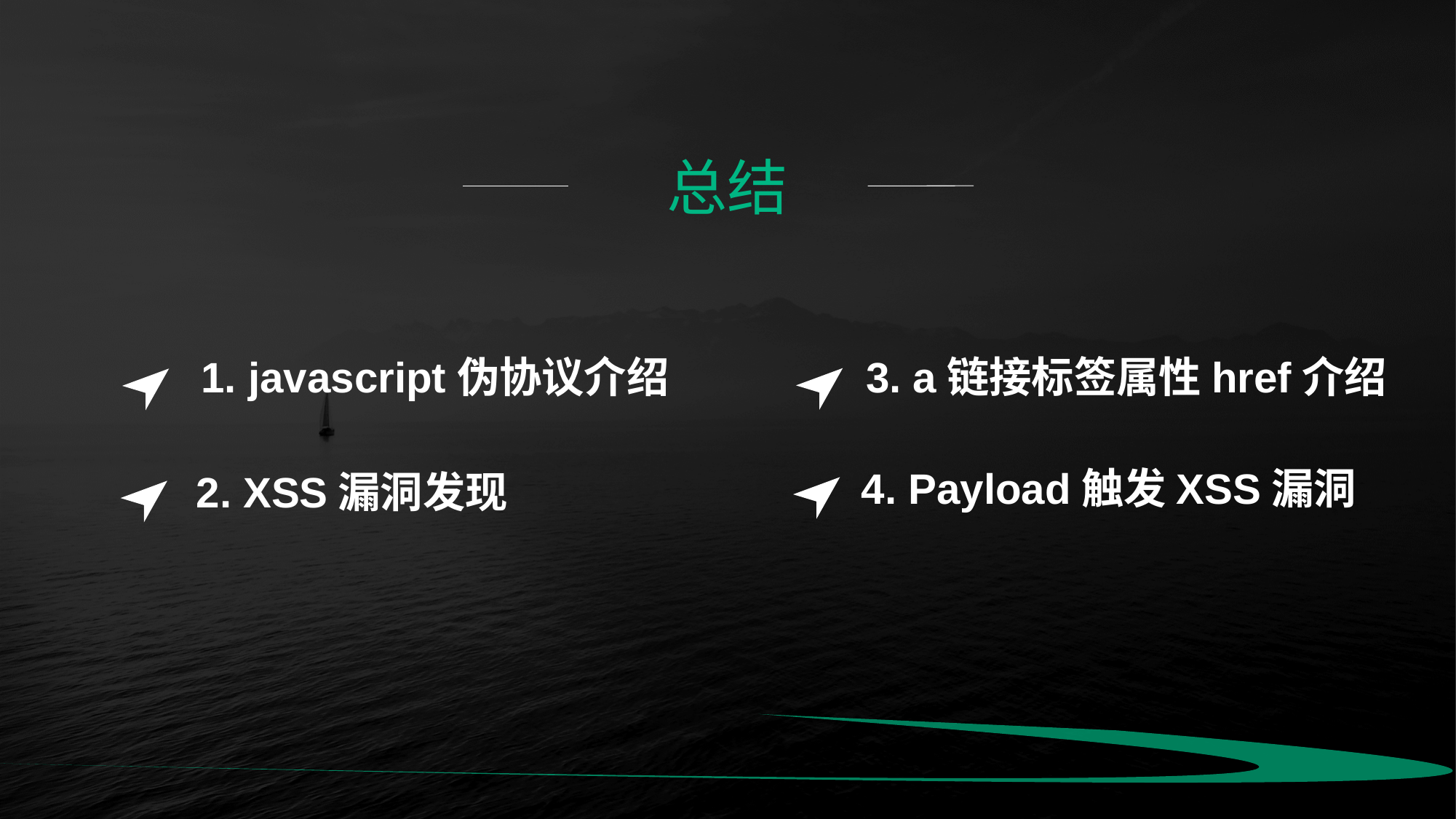

总结
3. a链接标签属性href介绍

4. Payload触发XSS漏洞

1. javascript伪协议介绍

2. XSS漏洞发现